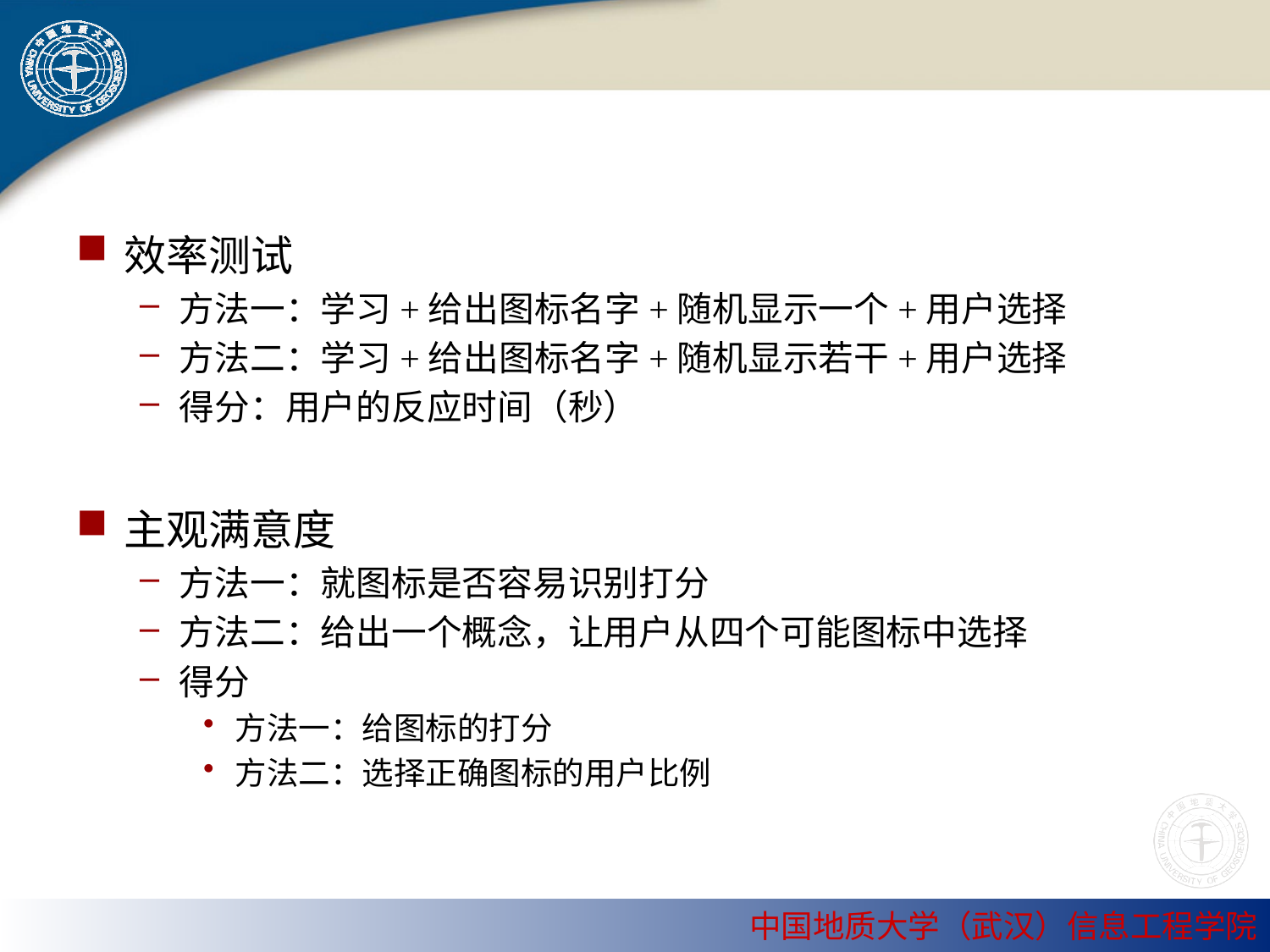

#
效率测试
方法一：学习+给出图标名字+随机显示一个+用户选择
方法二：学习+给出图标名字+随机显示若干+用户选择
得分：用户的反应时间（秒）

主观满意度
方法一：就图标是否容易识别打分
方法二：给出一个概念，让用户从四个可能图标中选择
得分
方法一：给图标的打分
方法二：选择正确图标的用户比例